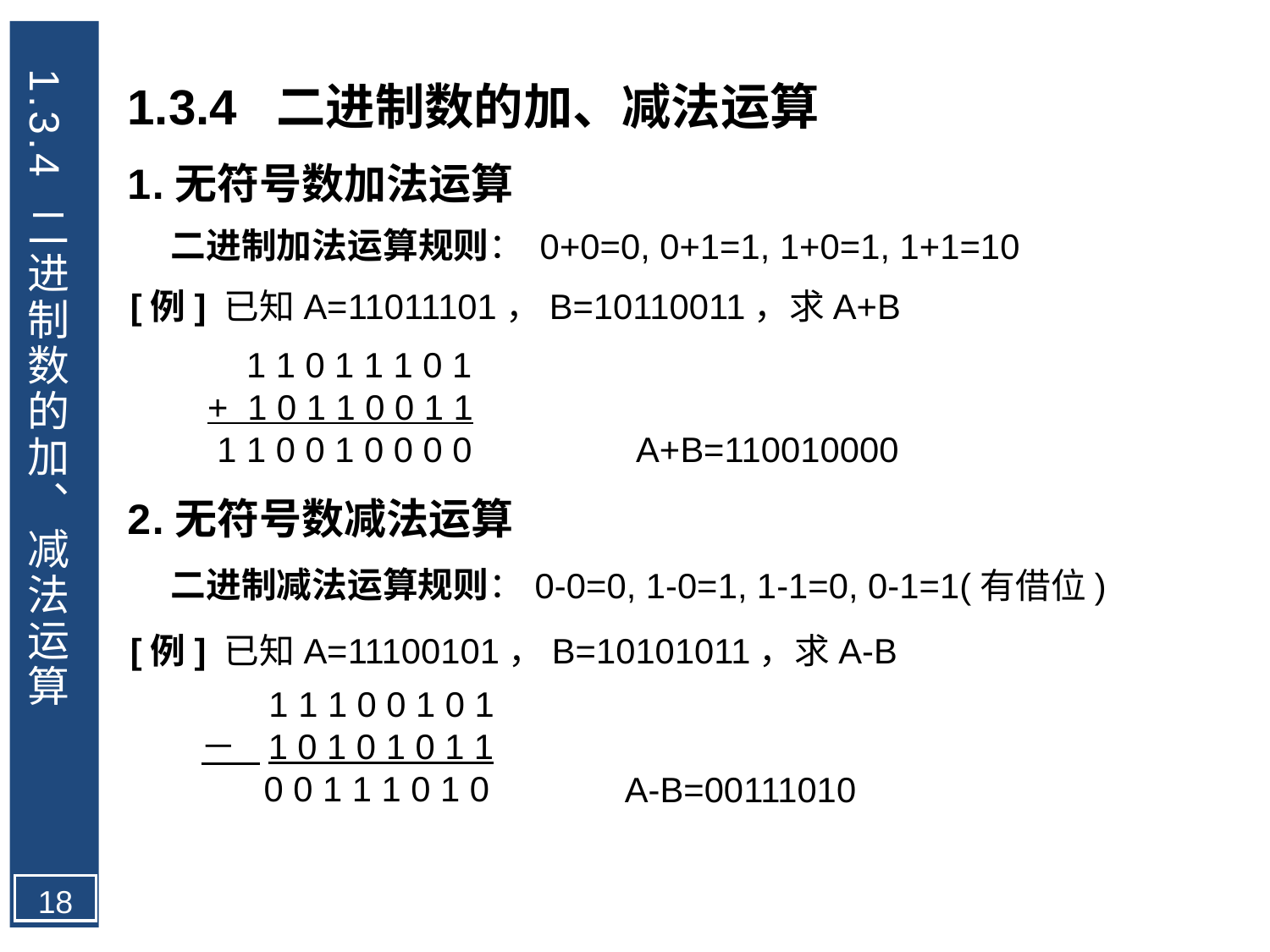

1.3.4 二进制数的加、减法运算
1.3.4  二进制数的加、减法运算
无符号数加法运算
二进制加法运算规则：
0+0=0, 0+1=1, 1+0=1, 1+1=10
[例] 已知A=11011101，B=10110011，求A+B
    1 1 0 1 1 1 0 1
+  1 0 1 1 0 0 1 1
 1 1 0 0 1 0 0 0 0		A+B=110010000
无符号数减法运算
二进制减法运算规则：
0-0=0, 1-0=1, 1-1=0, 0-1=1(有借位)
[例] 已知A=11100101，B=10101011，求A-B
       1 1 1 0 0 1 0 1
－   1 0 1 0 1 0 1 1
      0 0 1 1 1 0 1 0
	A-B=00111010
18